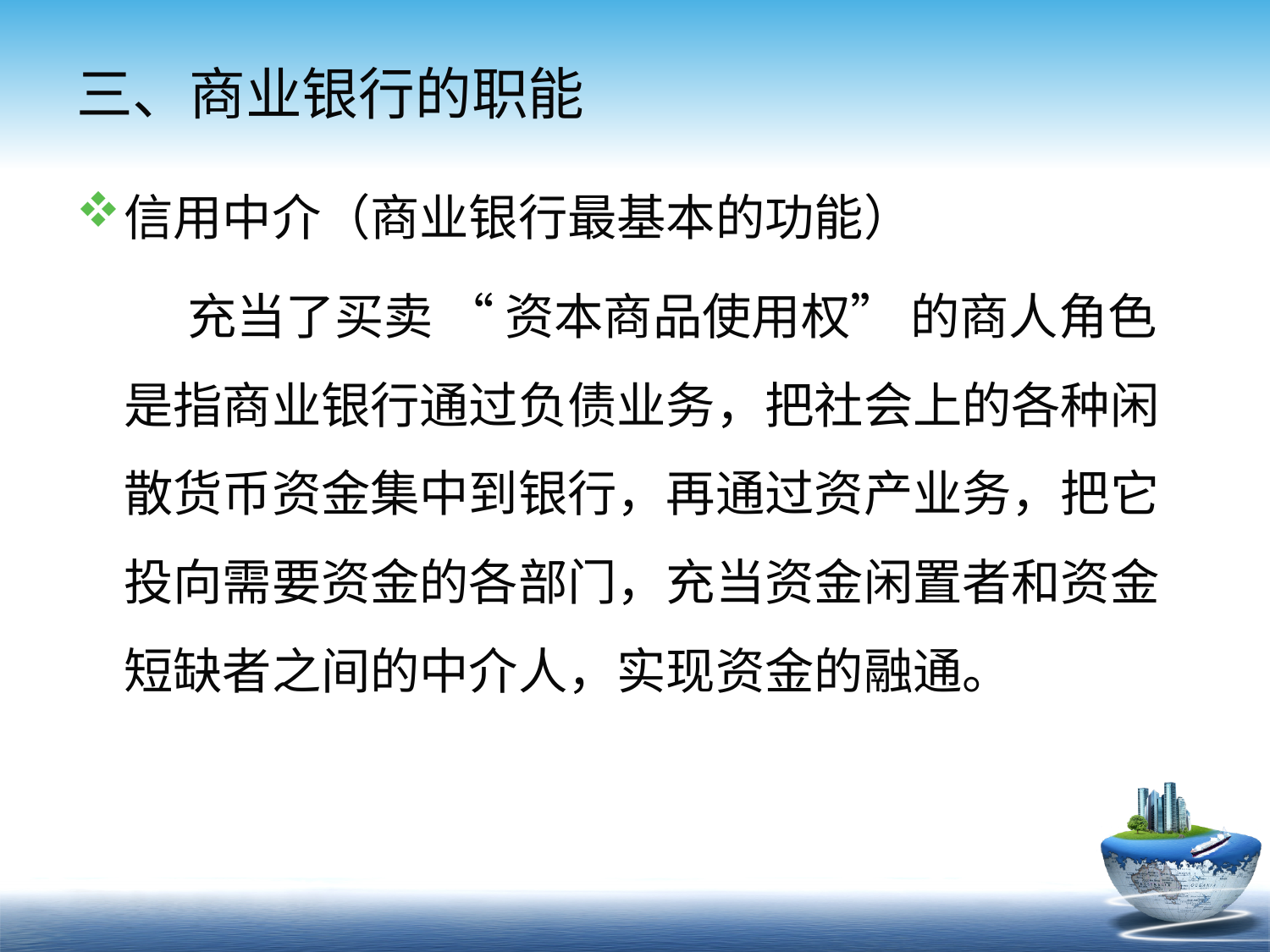

# 三、商业银行的职能
信用中介（商业银行最基本的功能）
         充当了买卖 “ 资本商品使用权” 的商人角色
是指商业银行通过负债业务，把社会上的各种闲散货币资金集中到银行，再通过资产业务，把它投向需要资金的各部门，充当资金闲置者和资金短缺者之间的中介人，实现资金的融通。